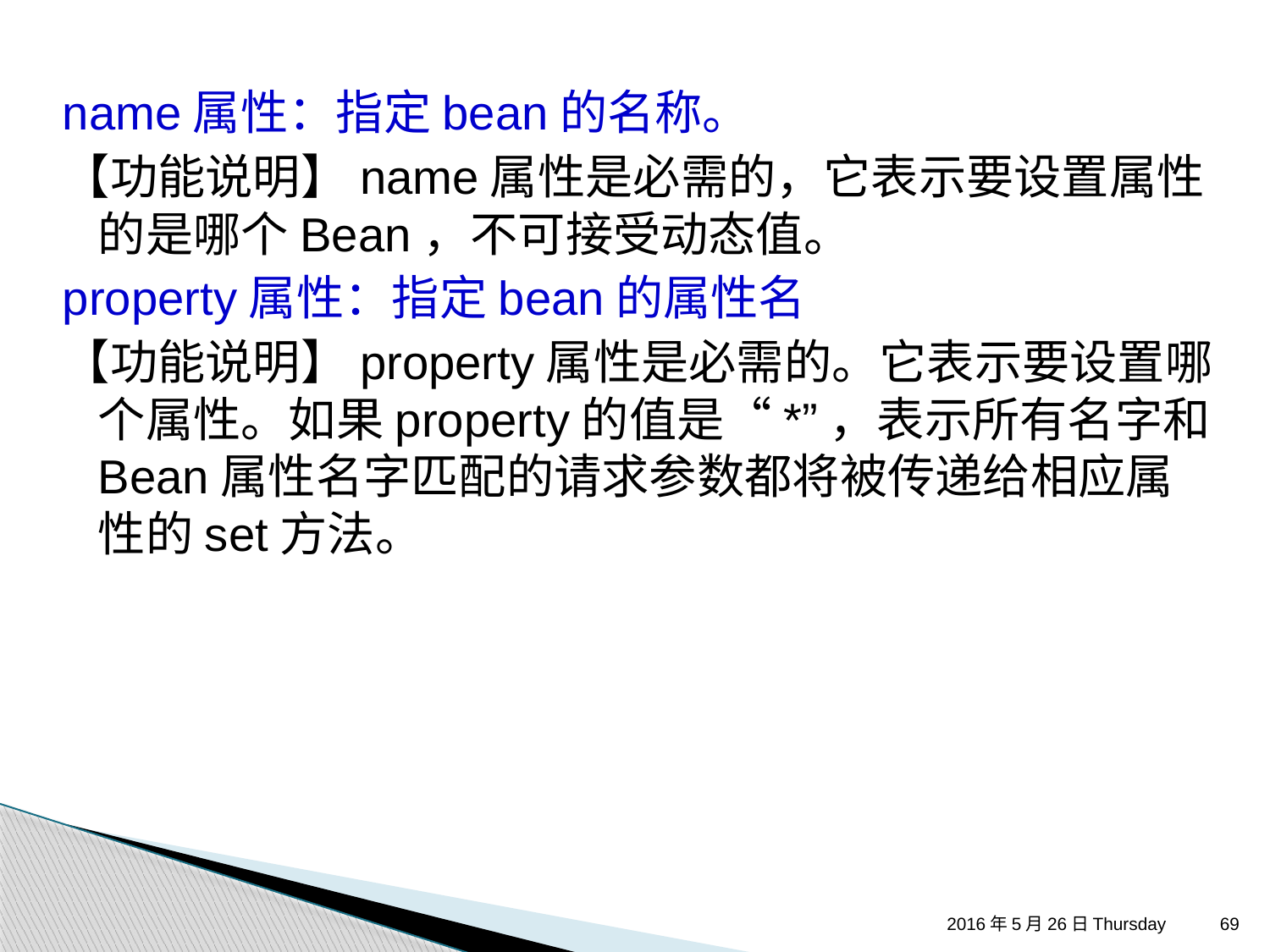

name属性：指定bean的名称。
【功能说明】name属性是必需的，它表示要设置属性的是哪个Bean，不可接受动态值。
property属性：指定bean的属性名
【功能说明】property属性是必需的。它表示要设置哪个属性。如果property的值是“*”，表示所有名字和Bean属性名字匹配的请求参数都将被传递给相应属性的set方法。
2016年5月26日Thursday
69